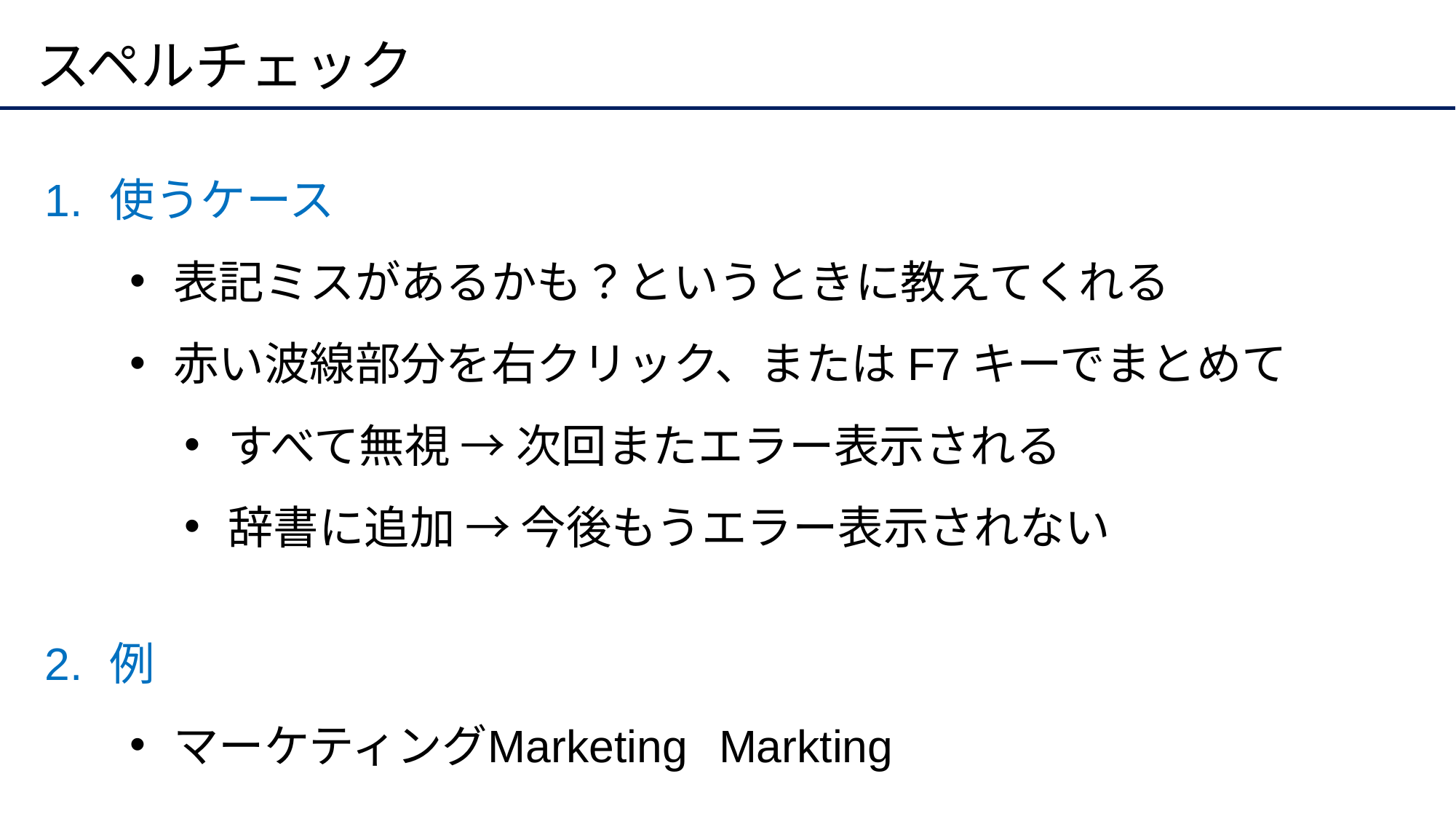

# スペルチェック
使うケース
表記ミスがあるかも？というときに教えてくれる
赤い波線部分を右クリック、またはF7キーでまとめて
すべて無視 → 次回またエラー表示される
辞書に追加 → 今後もうエラー表示されない
例
マーケティング	Marketing 	Markting